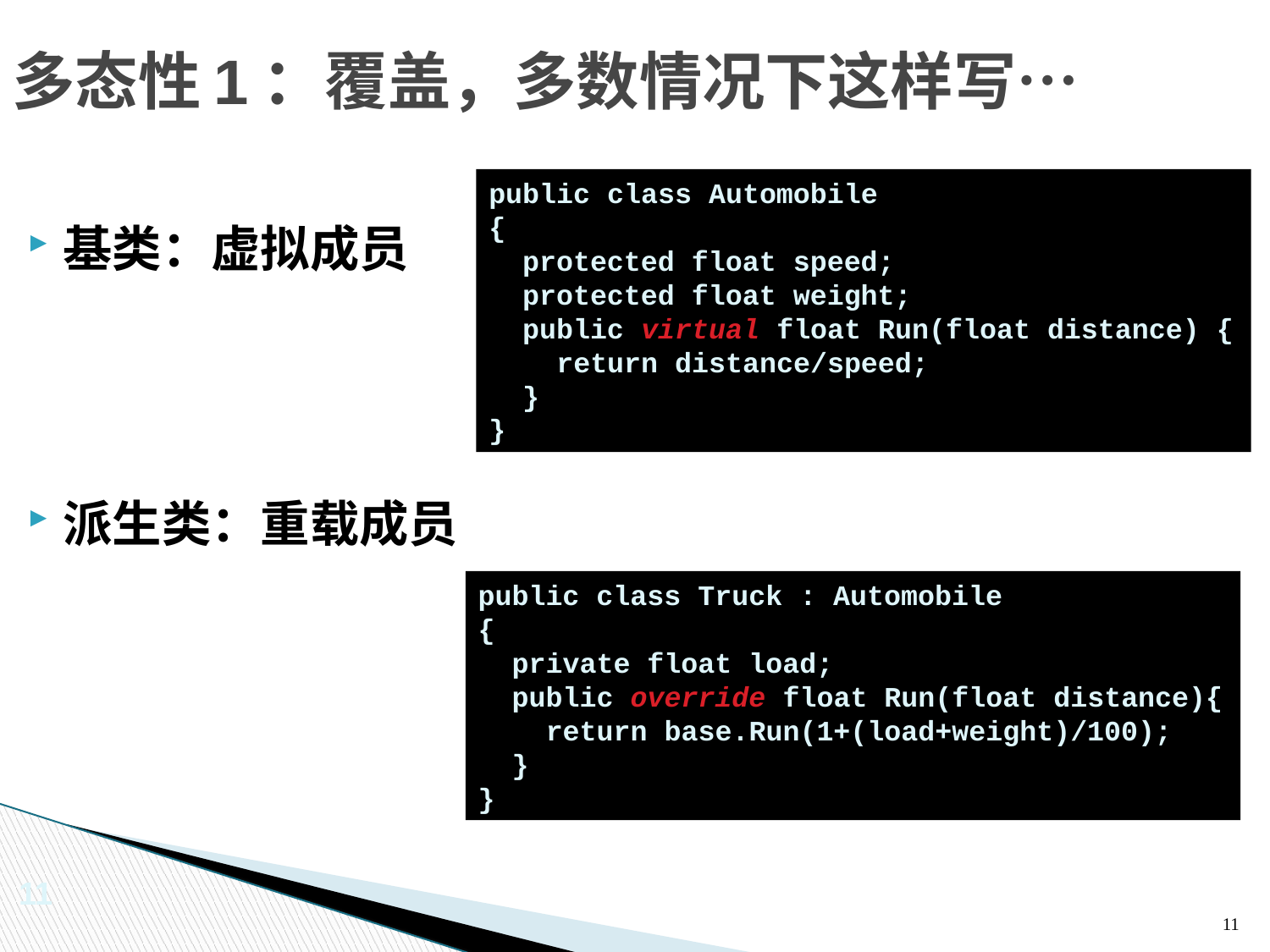

# 多态性1：覆盖，多数情况下这样写…
public class Automobile
{
  protected float speed;
  protected float weight;
  public virtual float Run(float distance) {
    return distance/speed;
  }
}
基类：虚拟成员

派生类：重载成员

public class Truck : Automobile
{
  private float load;
  public override float Run(float distance){
    return base.Run(1+(load+weight)/100);
  }
}

11